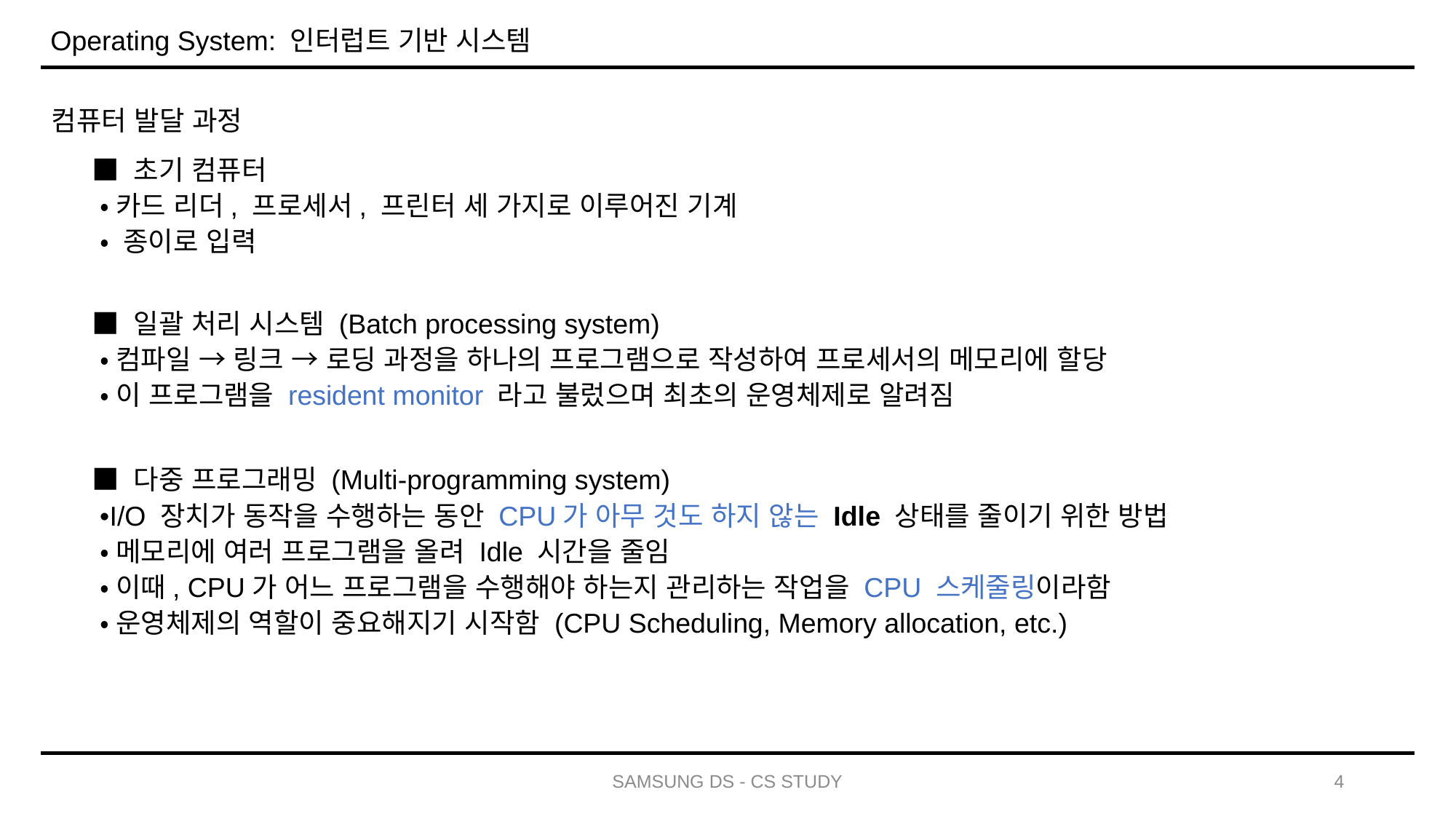

Operating System: 인터럽트 기반 시스템
컴퓨터 발달 과정
■ 초기 컴퓨터
 •카드 리더, 프로세서, 프린터 세 가지로 이루어진 기계
 • 종이로 입력
■ 일괄 처리 시스템 (Batch processing system)
 •컴파일 → 링크 → 로딩 과정을 하나의 프로그램으로 작성하여 프로세서의 메모리에 할당
 •이 프로그램을 resident monitor 라고 불렀으며 최초의 운영체제로 알려짐
■ 다중 프로그래밍 (Multi-programming system)
 •I/O 장치가 동작을 수행하는 동안 CPU가 아무 것도 하지 않는 Idle 상태를 줄이기 위한 방법
 •메모리에 여러 프로그램을 올려 Idle 시간을 줄임
 •이때, CPU가 어느 프로그램을 수행해야 하는지 관리하는 작업을 CPU 스케줄링이라함
 •운영체제의 역할이 중요해지기 시작함 (CPU Scheduling, Memory allocation, etc.)
SAMSUNG DS - CS STUDY
4